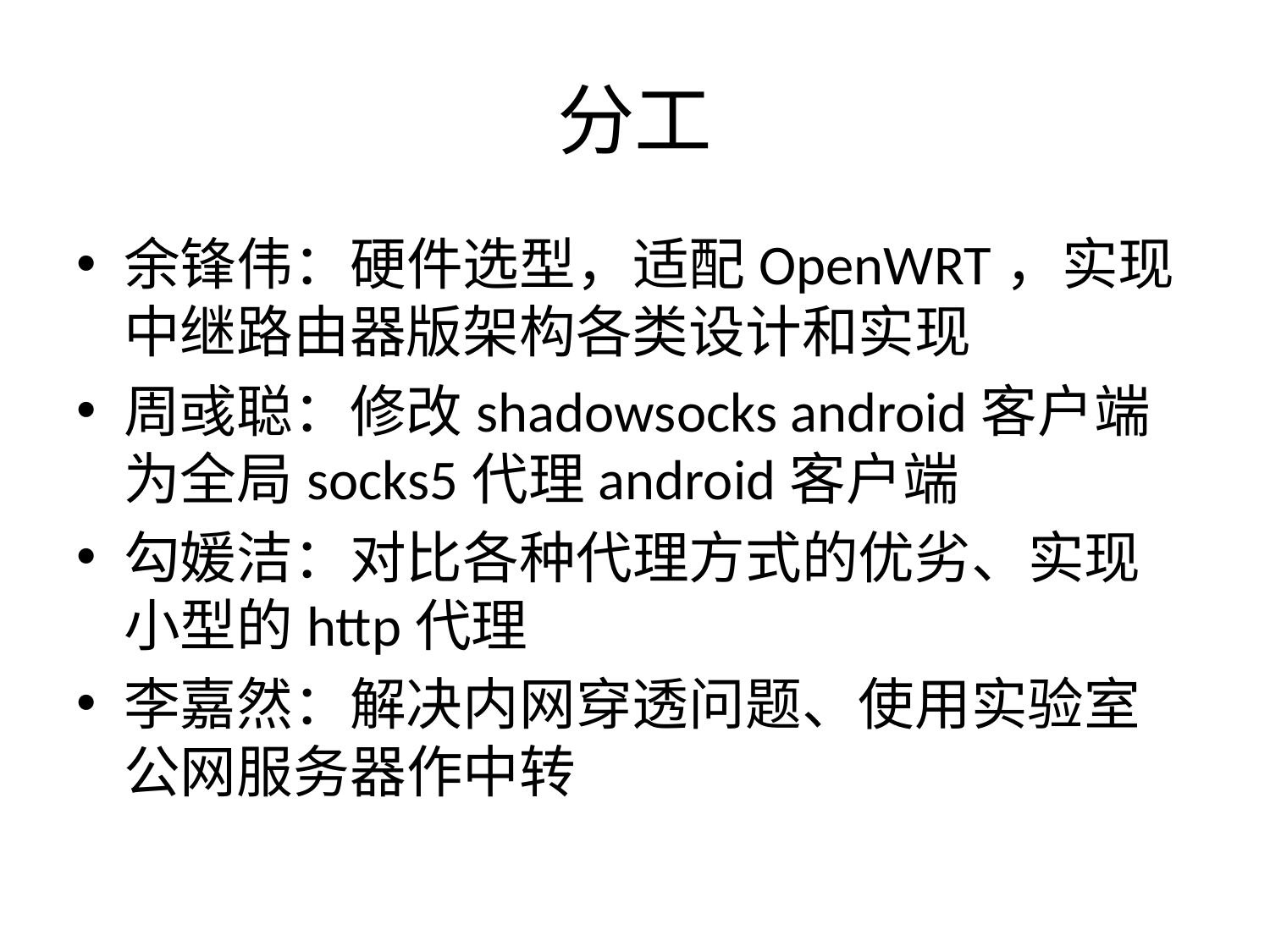

# 分工
余锋伟：硬件选型，适配OpenWRT，实现中继路由器版架构各类设计和实现
周彧聪：修改shadowsocks android客户端为全局socks5代理android客户端
勾媛洁：对比各种代理方式的优劣、实现小型的http代理
李嘉然：解决内网穿透问题、使用实验室公网服务器作中转